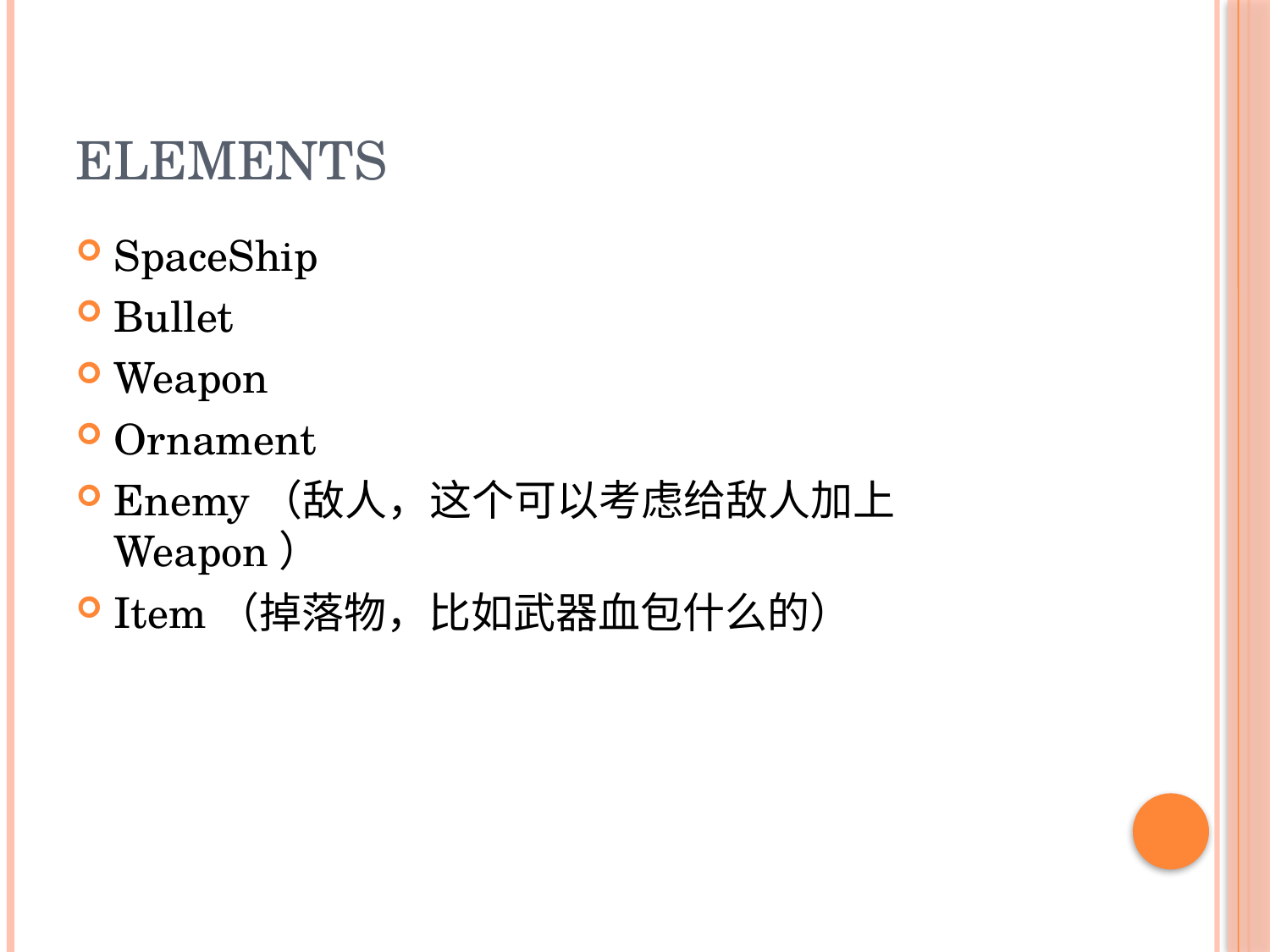

# Elements
SpaceShip
Bullet
Weapon
Ornament
Enemy（敌人，这个可以考虑给敌人加上Weapon）
Item（掉落物，比如武器血包什么的）